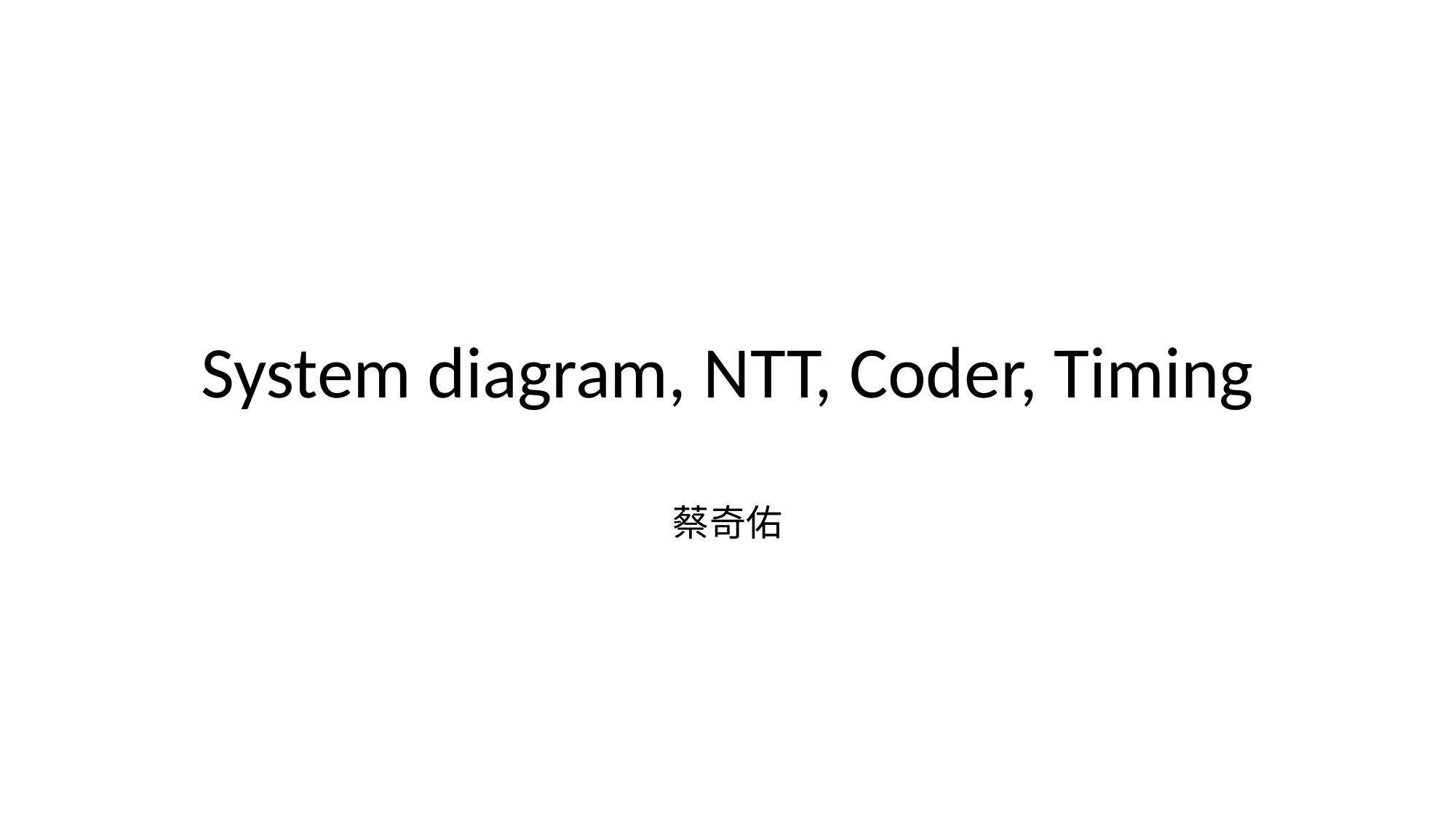

# System diagram, NTT, Coder, Timing
蔡奇佑